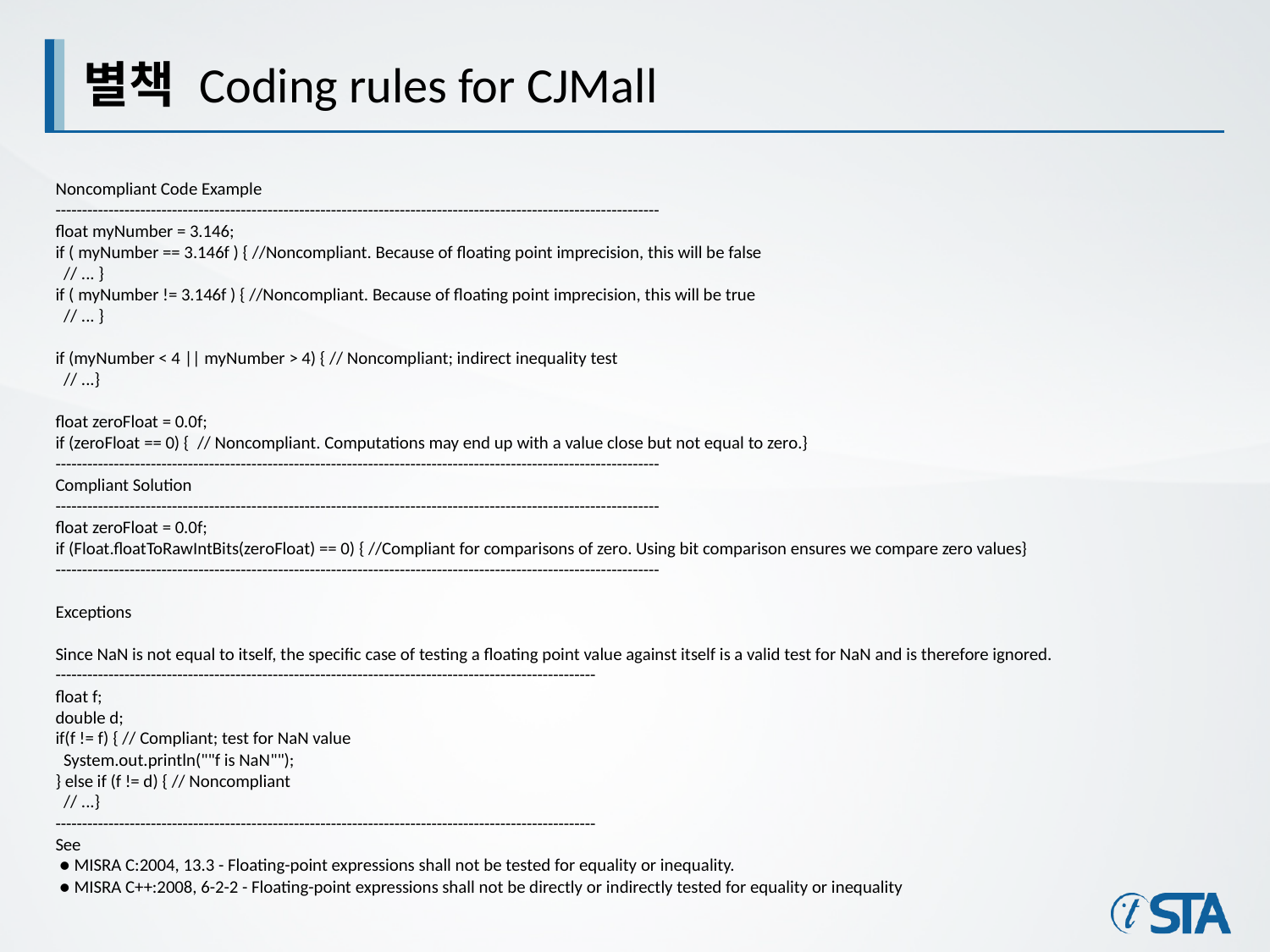

# 별책 Coding rules for CJMall
Noncompliant Code Example
------------------------------------------------------------------------------------------------------------------
float myNumber = 3.146;
if ( myNumber == 3.146f ) { //Noncompliant. Because of floating point imprecision, this will be false
  // ... }
if ( myNumber != 3.146f ) { //Noncompliant. Because of floating point imprecision, this will be true
  // ... }

if (myNumber < 4 || myNumber > 4) { // Noncompliant; indirect inequality test
  // ...}

float zeroFloat = 0.0f;
if (zeroFloat == 0) {  // Noncompliant. Computations may end up with a value close but not equal to zero.}
------------------------------------------------------------------------------------------------------------------
Compliant Solution
------------------------------------------------------------------------------------------------------------------
float zeroFloat = 0.0f;
if (Float.floatToRawIntBits(zeroFloat) == 0) { //Compliant for comparisons of zero. Using bit comparison ensures we compare zero values}
------------------------------------------------------------------------------------------------------------------

Exceptions

Since NaN is not equal to itself, the specific case of testing a floating point value against itself is a valid test for NaN and is therefore ignored.
------------------------------------------------------------------------------------------------------
float f;
double d;
if(f != f) { // Compliant; test for NaN value
  System.out.println(""f is NaN"");
} else if (f != d) { // Noncompliant
  // ...}
------------------------------------------------------------------------------------------------------
See
 ● MISRA C:2004, 13.3 - Floating-point expressions shall not be tested for equality or inequality.
 ● MISRA C++:2008, 6-2-2 - Floating-point expressions shall not be directly or indirectly tested for equality or inequality